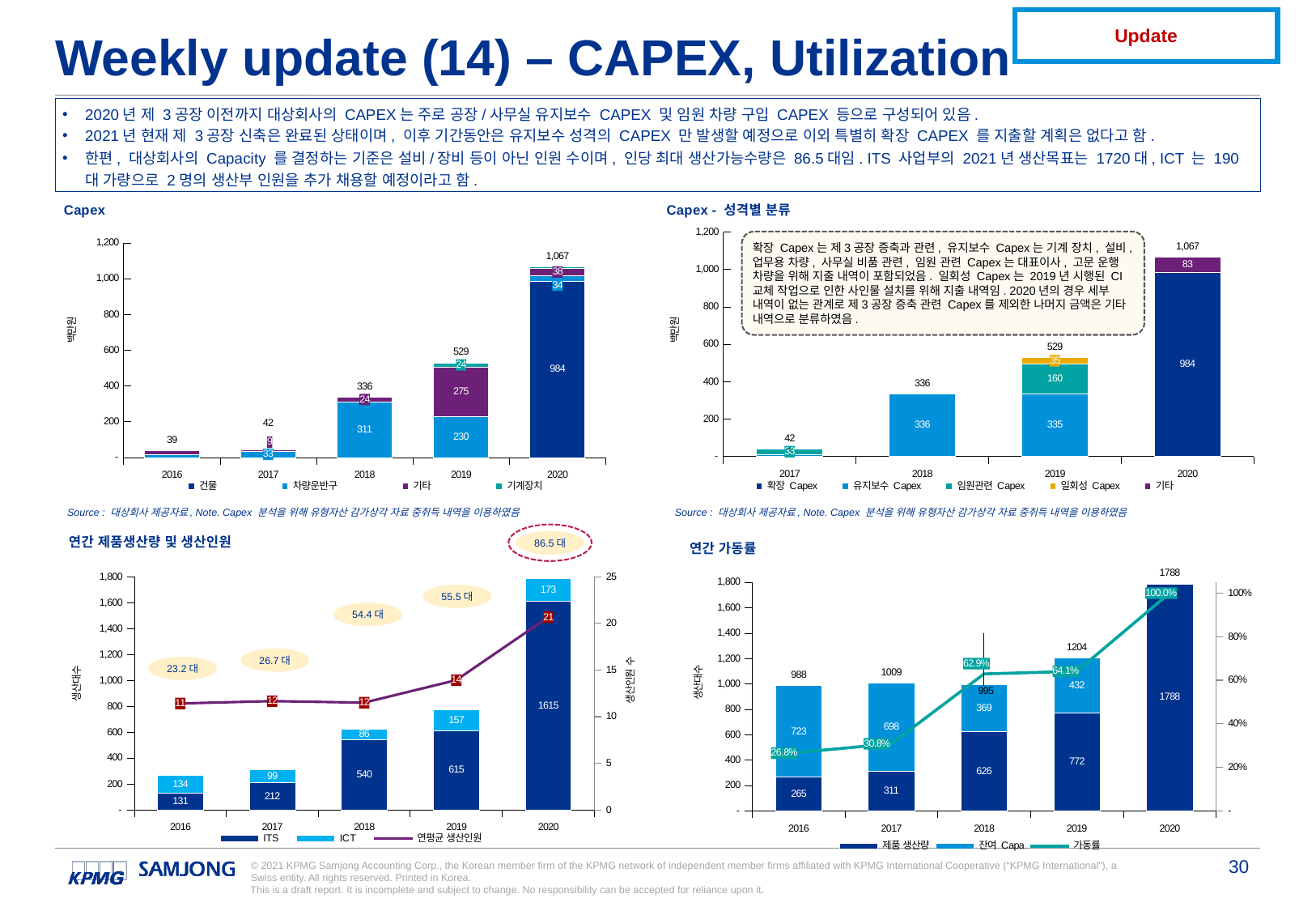

Update
Weekly update (14) – CAPEX, Utilization
2020년 제 3공장 이전까지 대상회사의 CAPEX는 주로 공장/사무실 유지보수 CAPEX 및 임원 차량 구입 CAPEX 등으로 구성되어 있음.
2021년 현재 제 3공장 신축은 완료된 상태이며, 이후 기간동안은 유지보수 성격의 CAPEX 만 발생할 예정으로 이외 특별히 확장 CAPEX 를 지출할 계획은 없다고 함.
한편, 대상회사의 Capacity 를 결정하는 기준은 설비/장비 등이 아닌 인원 수이며, 인당 최대 생산가능수량은 86.5대임. ITS 사업부의 2021년 생산목표는 1720대, ICT 는 190대 가량으로 2명의 생산부 인원을 추가 채용할 예정이라고 함.

### Chart: Capex - 성격별 분류

| Category | 확장 Capex | 유지보수 Capex | 임원관련 Capex | 일회성 Capex | 기타 | 합계 |
|---|---|---|---|---|---|---|
| 2017 | 0.0 | 8857130.0 | 33487840.0 | 0.0 | 0.0 | 42344970.0 |
| 2018 | 0.0 | 335556082.0 | 0.0 | 0.0 | 0.0 | 335556082.0 |
| 2019 | 0.0 | 334911770.0 | 159574950.0 | 34545453.0 | 0.0 | 529032173.0 |
| 2020 | 984000000.0 | None | None | None | 82534845.0 | 1066534845.0 |

### Chart: Capex

| Category | 건물 |  |  |  | 합계 |
|---|---|---|---|---|---|
| 2016 | 0.0 | 14826250.0 | 24144772.0 | 0.0 | 38971022.0 |
| 2017 | 0.0 | 33487840.0 | 8857130.0 | 0.0 | 42344970.0 |
| 2018 | 0.0 | 311162000.0 | 24394082.0 | 0.0 | 335556082.0 |
| 2019 | 0.0 | 230411048.0 | 275121125.0 | 23500000.0 | 529032173.0 |
| 2020 | 984000000.0 | 33586534.0 | 38106038.0 | 10842273.0 | 1066534845.0 |
확장 Capex는 제3공장 증축과 관련, 유지보수 Capex는 기계 장치, 설비, 업무용 차량, 사무실 비품 관련, 임원 관련 Capex는 대표이사, 고문 운행 차량을 위해 지출 내역이 포함되었음. 일회성 Capex는 2019년 시행된 CI 교체 작업으로 인한 사인물 설치를 위해 지출 내역임. 2020년의 경우 세부 내역이 없는 관계로 제3공장 증축 관련 Capex를 제외한 나머지 금액은 기타 내역으로 분류하였음.
Source : 대상회사 제공자료, Note. Capex 분석을 위해 유형자산 감가상각 자료 중취득 내역을 이용하였음
Source : 대상회사 제공자료, Note. Capex 분석을 위해 유형자산 감가상각 자료 중취득 내역을 이용하였음

### Chart: 연간 제품생산량 및 생산인원

| Category | ITS | ICT | 연평균 생산인원 |
|---|---|---|---|
| 2016 | 131.0 | 134.0 | 11.416666666666666 |
| 2017 | 212.0 | 99.0 | 11.666666666666666 |
| 2018 | 540.0 | 86.0 | 11.5 |
| 2019 | 615.0 | 157.0 | 13.916666666666668 |
| 2020 | 1615.0 | 173.0 | 20.666666666666668 |
86.5대

### Chart: 연간 가동률

| Category | 제품 생산량 | 잔여 Capa | 최대 조업량 | 가동률 |
|---|---|---|---|---|
| 2016 | 265.0 | 722.7258064516128 | 987.7258064516128 | 0.26829308120642076 |
| 2017 | 311.0 | 698.3548387096773 | 1009.3548387096773 | 0.30811760945989136 |
| 2018 | 626.0 | 368.9354838709677 | 994.9354838709677 | 0.62918652530558 |
| 2019 | 772.0 | 432.01612903225805 | 1204.016129032258 | 0.641187423810098 |
| 2020 | 1788.0 | 0.0 | 1788.0 | 1.0 |
55.5대
54.4대
26.7대
23.2대